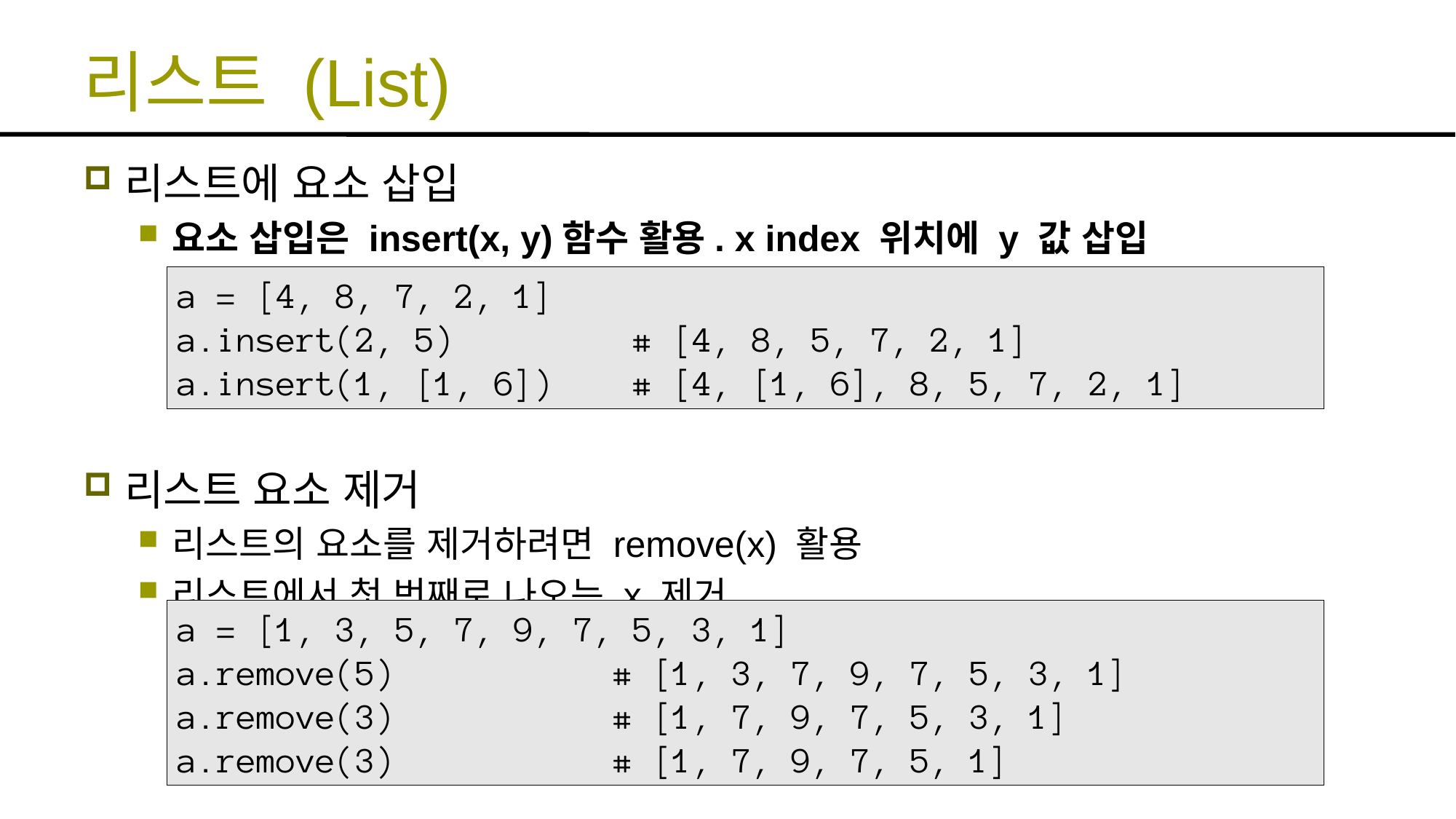

# 리스트 (List)
리스트에 요소 삽입
요소 삽입은 insert(x, y)함수 활용. x index 위치에 y 값 삽입

리스트 요소 제거
리스트의 요소를 제거하려면 remove(x) 활용
리스트에서 첫 번째로 나오는 x 제거

a = [4, 8, 7, 2, 1]
a.insert(2, 5)         # [4, 8, 5, 7, 2, 1]
a.insert(1, [1, 6])    # [4, [1, 6], 8, 5, 7, 2, 1]
a = [1, 3, 5, 7, 9, 7, 5, 3, 1]
a.remove(5)           # [1, 3, 7, 9, 7, 5, 3, 1]
a.remove(3)           # [1, 7, 9, 7, 5, 3, 1]
a.remove(3)           # [1, 7, 9, 7, 5, 1]